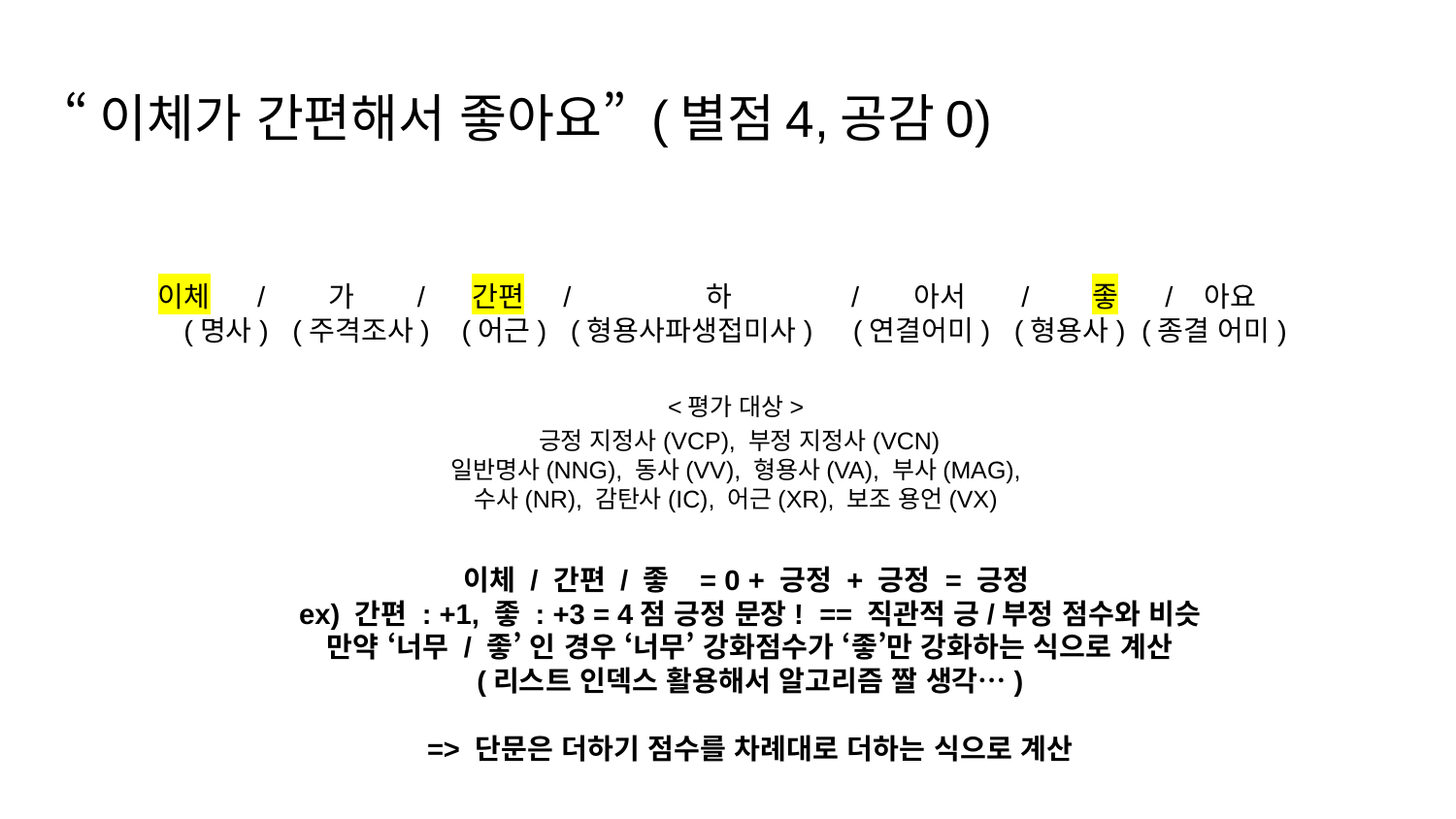

# “이체가 간편해서 좋아요” (별점4,공감0)
이체     /       가       /     간편    /                하              /      아서      /       좋     /   아요
         (명사)   (주격조사)    (어근)   (형용사파생접미사)     (연결어미)   (형용사)  (종결 어미)
<평가 대상>
긍정 지정사(VCP), 부정 지정사(VCN)
일반명사(NNG), 동사(VV), 형용사(VA), 부사(MAG),
수사(NR), 감탄사(IC), 어근(XR), 보조 용언(VX)
이체 / 간편 / 좋   = 0 + 긍정 + 긍정 = 긍정
ex) 간편 : +1, 좋 : +3 = 4점 긍정 문장!  == 직관적 긍/부정 점수와 비슷
만약 ‘너무 / 좋’ 인 경우 ‘너무’ 강화점수가 ‘좋’만 강화하는 식으로 계산
(리스트 인덱스 활용해서 알고리즘 짤 생각…)

=> 단문은 더하기 점수를 차례대로 더하는 식으로 계산